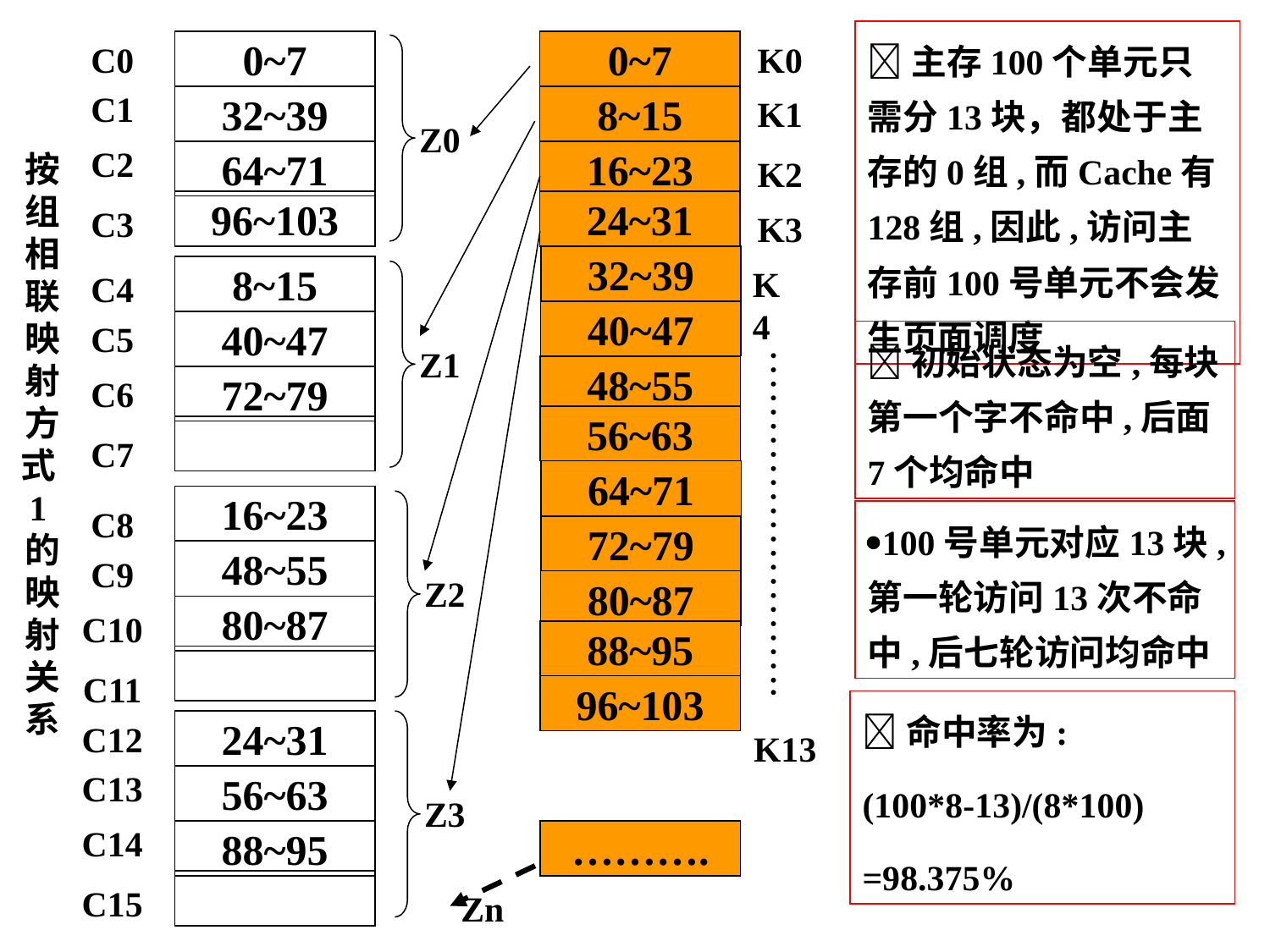

•主存100个单元只需分13块，都处于主存的0组,而Cache有128组,因此,访问主存前100号单元不会发生页面调度
C0
C1
C2
C3
C4
C5
C6
C7
C8
C9
C10
C11
C12
C13
C14
C15
0~7
0~7
K0

K1
32~39
8~15
Z0

按组相联映射方式1的映射关系
64~71
16~23
K2

96~103
24~31
K3

32~39
K4
8~15

40~47
…………………….
40~47
•初始状态为空,每块第一个字不命中,后面7个均命中
Z1
48~55
72~79
56~63

64~71
16~23

•100号单元对应13块,第一轮访问13次不命中,后七轮访问均命中
72~79
48~55
Z2
80~87
80~87
88~95

96~103
•命中率为:
(100*8-13)/(8*100)
=98.375%
24~31

K13
56~63
Z3
88~95
……….

Zn